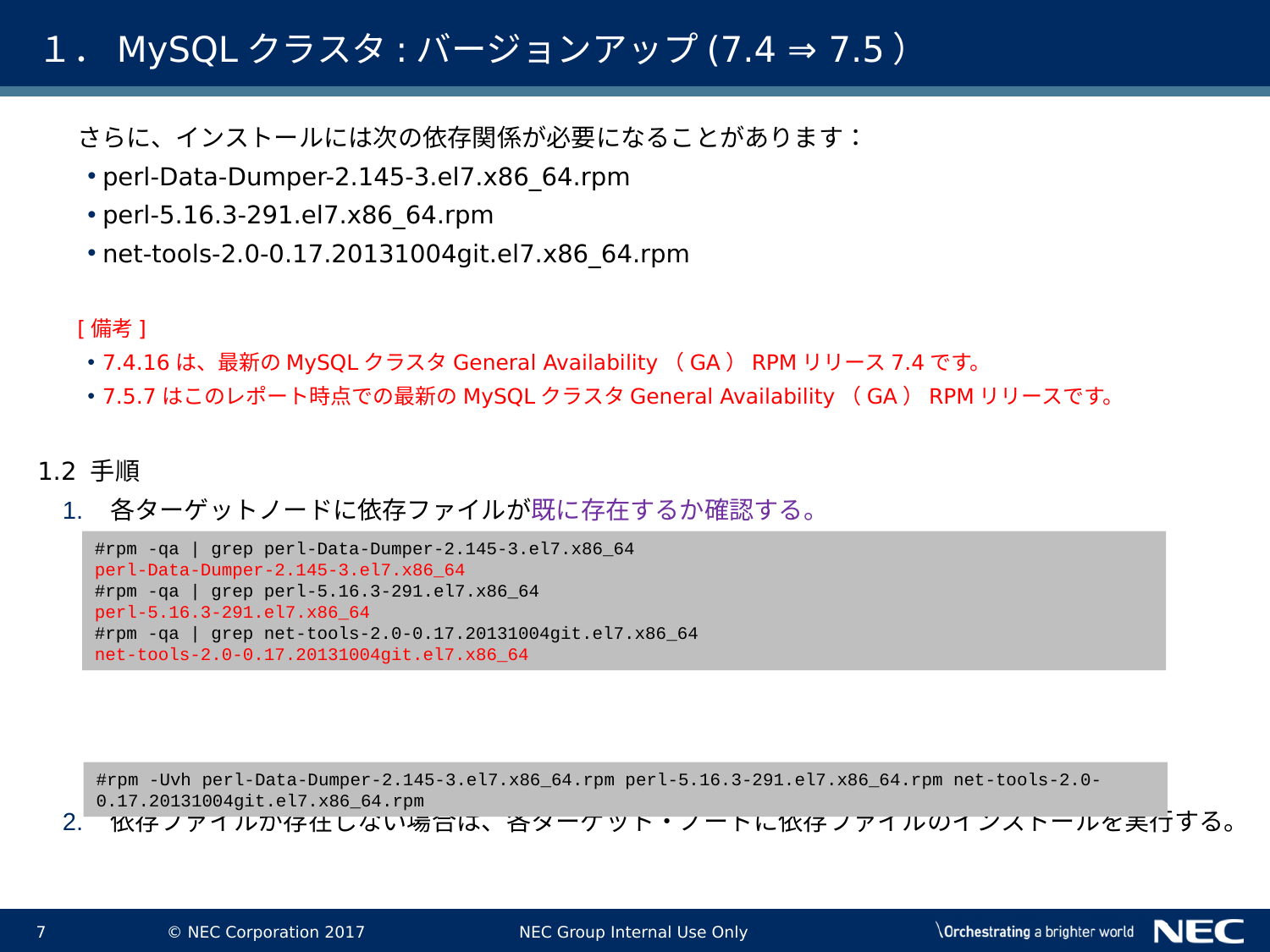

# １．MySQLクラスタ:バージョンアップ(7.4 ⇒ 7.5）
さらに、インストールには次の依存関係が必要になることがあります：
perl-Data-Dumper-2.145-3.el7.x86_64.rpm
perl-5.16.3-291.el7.x86_64.rpm
net-tools-2.0-0.17.20131004git.el7.x86_64.rpm

[備考]
7.4.16は、最新のMySQLクラスタGeneral Availability（GA）RPMリリース7.4です。
7.5.7はこのレポート時点での最新のMySQLクラスタGeneral Availability（GA）RPMリリースです。

1.2 手順
各ターゲットノードに依存ファイルが既に存在するか確認する。

依存ファイルが存在しない場合は、各ターゲット・ノードに依存ファイルのインストールを実行する。

#rpm -qa | grep perl-Data-Dumper-2.145-3.el7.x86_64
perl-Data-Dumper-2.145-3.el7.x86_64
#rpm -qa | grep perl-5.16.3-291.el7.x86_64
perl-5.16.3-291.el7.x86_64
#rpm -qa | grep net-tools-2.0-0.17.20131004git.el7.x86_64
net-tools-2.0-0.17.20131004git.el7.x86_64
#rpm -Uvh perl-Data-Dumper-2.145-3.el7.x86_64.rpm perl-5.16.3-291.el7.x86_64.rpm net-tools-2.0-0.17.20131004git.el7.x86_64.rpm